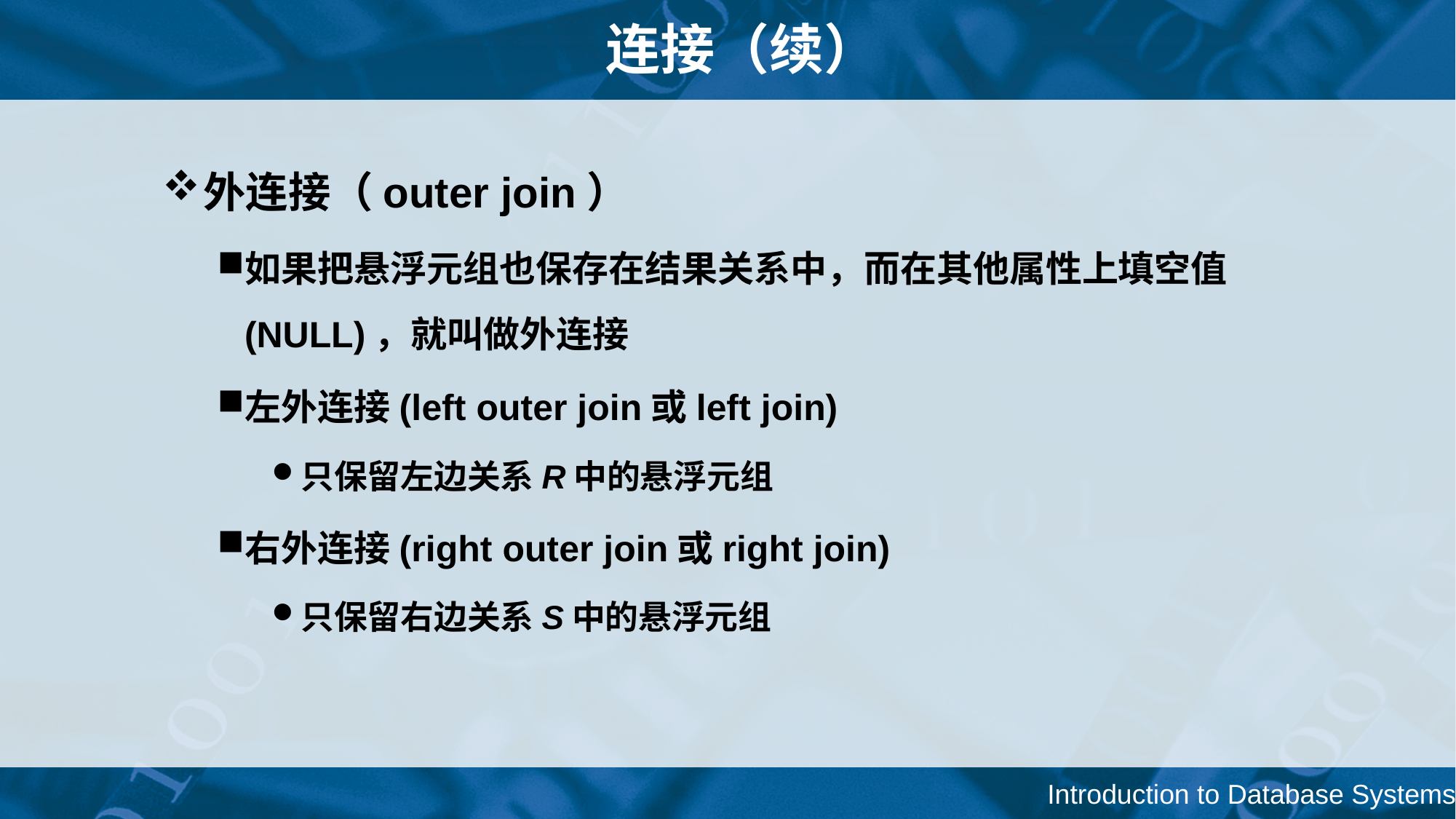

# 连接（续）
外连接（outer join）
如果把悬浮元组也保存在结果关系中，而在其他属性上填空值(NULL)，就叫做外连接
左外连接(left outer join或left join)
只保留左边关系R中的悬浮元组
右外连接(right outer join或right join)
只保留右边关系S中的悬浮元组